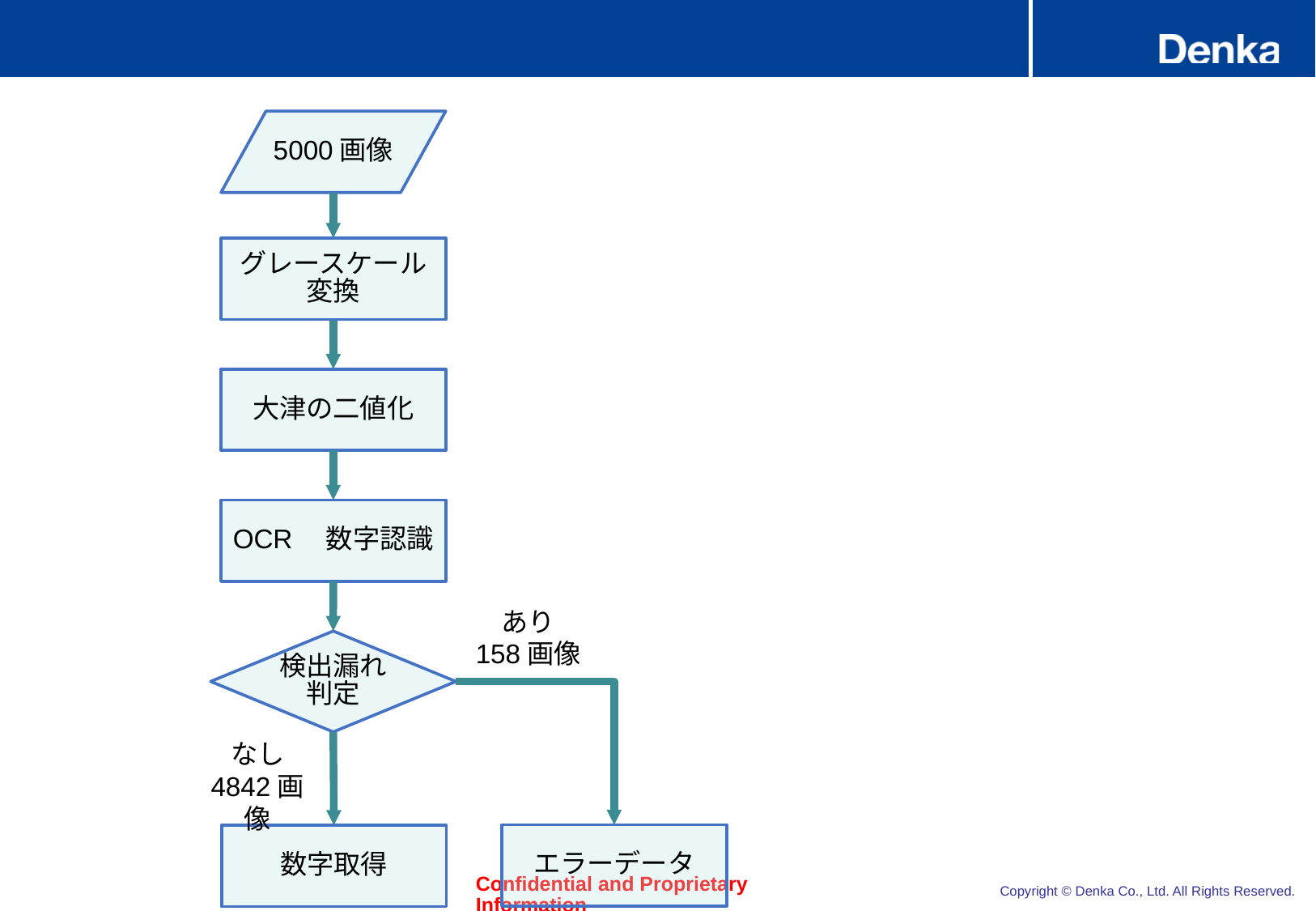

5000画像
グレースケール
変換
大津の二値化
OCR　数字認識
あり
158画像
検出漏れ
判定
なし
4842画像
エラーデータ
数字取得